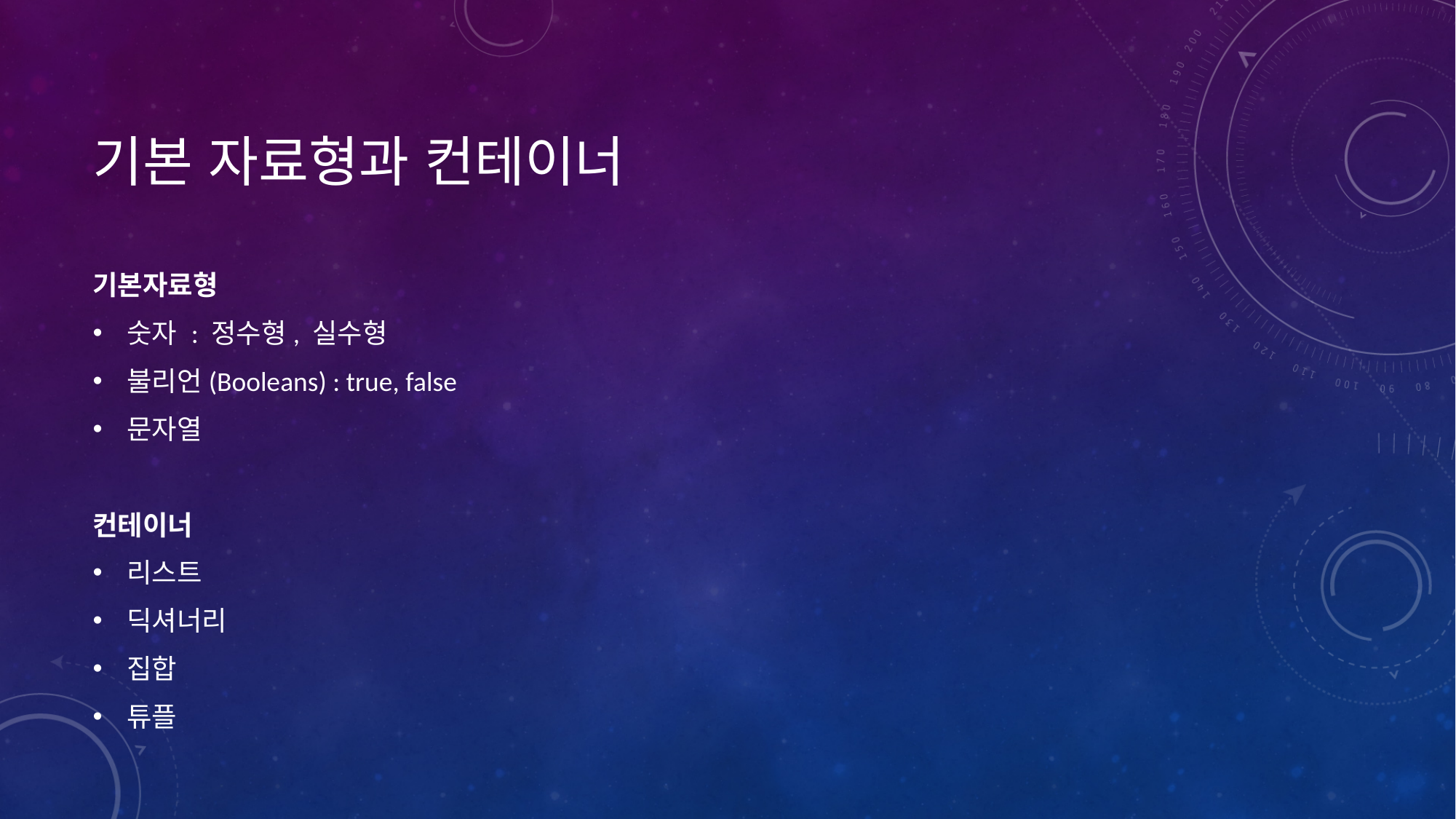

# 기본 자료형과 컨테이너
기본자료형
숫자 : 정수형, 실수형
불리언(Booleans) : true, false
문자열

컨테이너
리스트
딕셔너리
집합
튜플